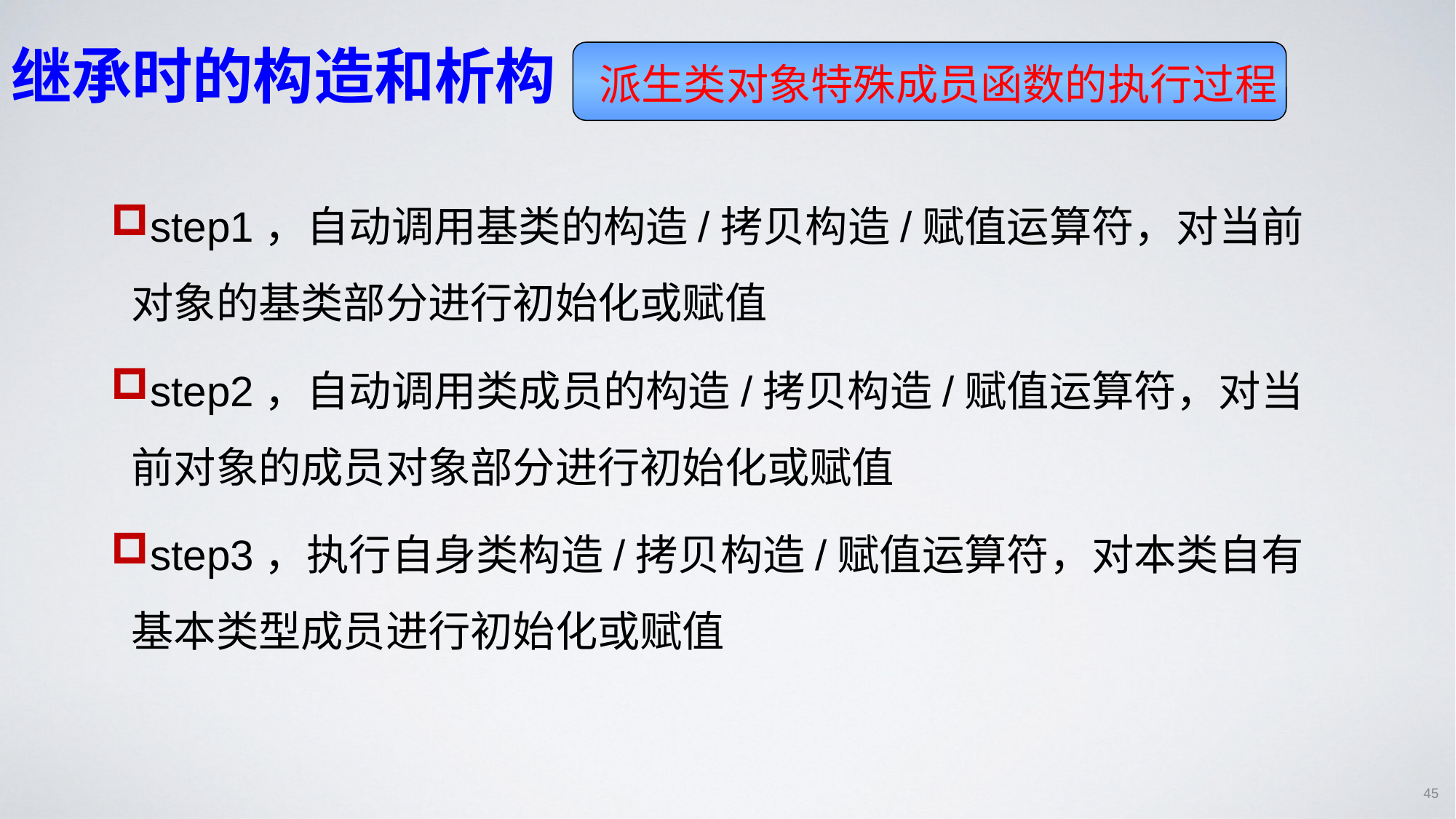

# 继承时的构造和析构

派生类对象特殊成员函数的执行过程
step1，自动调用基类的构造/拷贝构造/赋值运算符，对当前对象的基类部分进行初始化或赋值
step2，自动调用类成员的构造/拷贝构造/赋值运算符，对当前对象的成员对象部分进行初始化或赋值
step3，执行自身类构造/拷贝构造/赋值运算符，对本类自有基本类型成员进行初始化或赋值
45